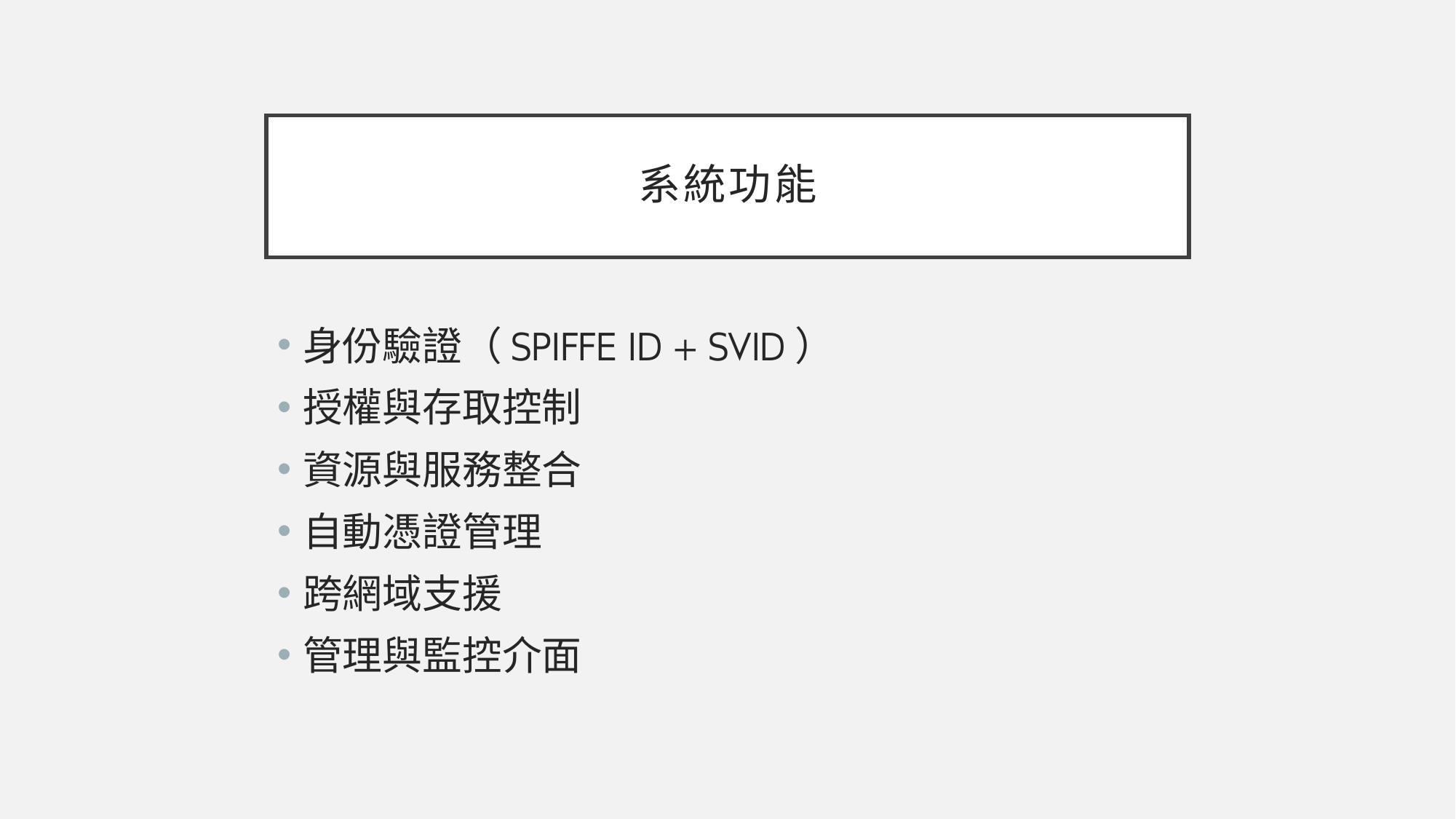

# 系統功能
身份驗證（SPIFFE ID + SVID）
授權與存取控制
資源與服務整合
自動憑證管理
跨網域支援
管理與監控介面